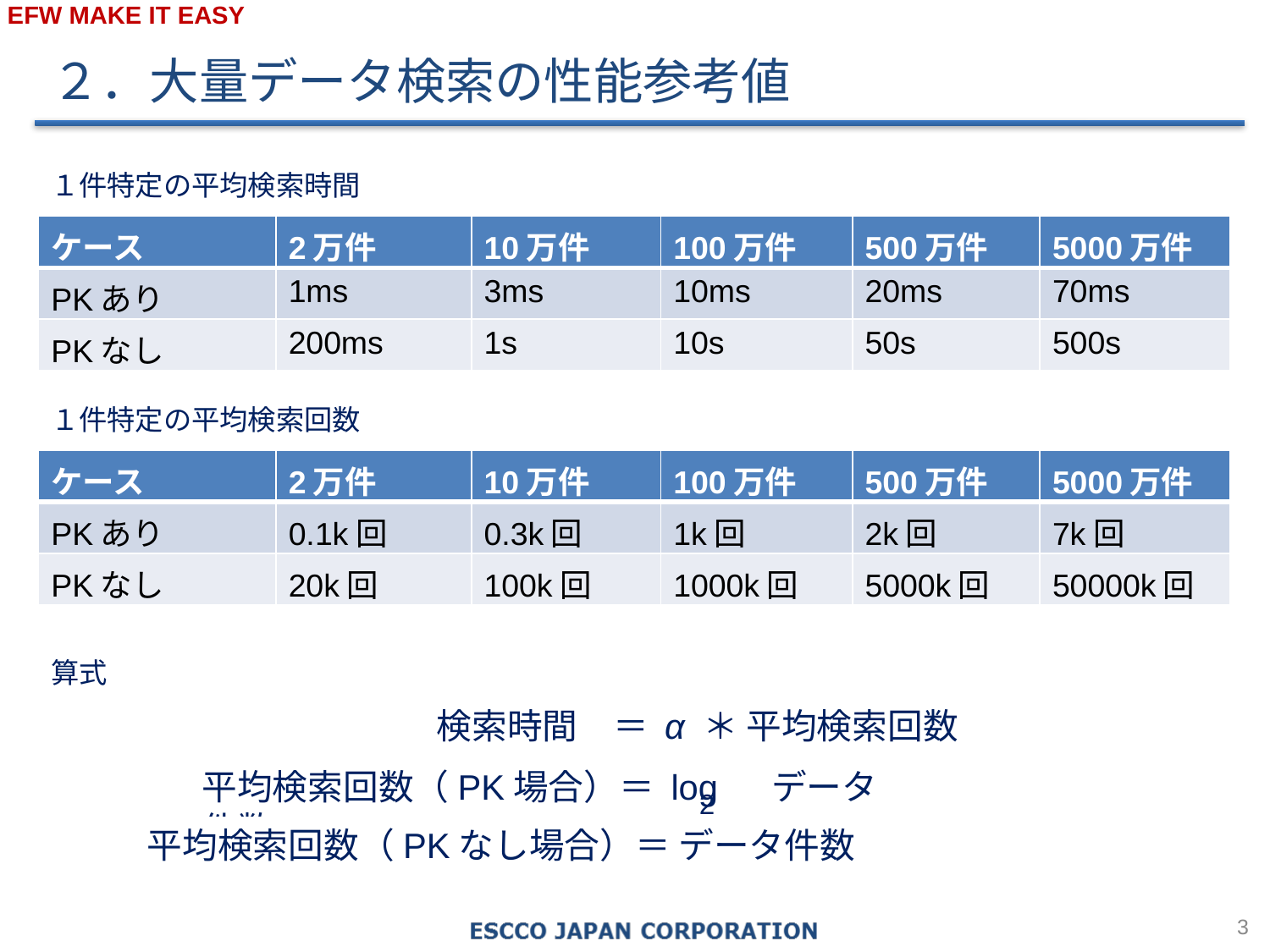

２．大量データ検索の性能参考値
１件特定の平均検索時間
| ケース | 2万件 | 10万件 | 100万件 | 500万件 | 5000万件 |
| --- | --- | --- | --- | --- | --- |
| PKあり | 1ms | 3ms | 10ms | 20ms | 70ms |
| PKなし | 200ms | 1s | 10s | 50s | 500s |
１件特定の平均検索回数
| ケース | 2万件 | 10万件 | 100万件 | 500万件 | 5000万件 |
| --- | --- | --- | --- | --- | --- |
| PKあり | 0.1k回 | 0.3k回 | 1k回 | 2k回 | 7k回 |
| PKなし | 20k回 | 100k回 | 1000k回 | 5000k回 | 50000k回 |
算式
検索時間　＝ α ＊ 平均検索回数
平均検索回数（PK場合）＝ log 　データ件数
2
平均検索回数（PKなし場合）＝ データ件数
3